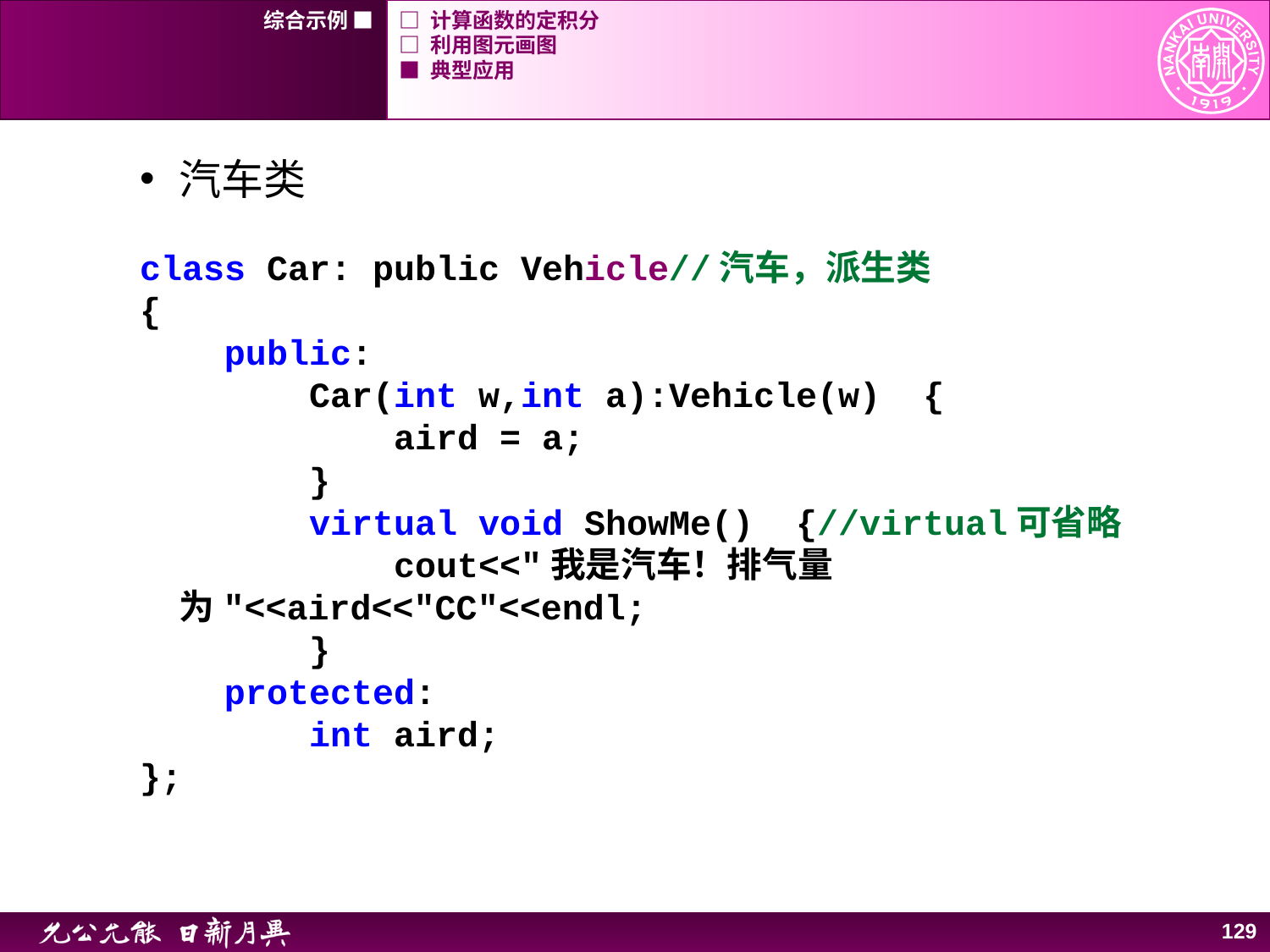

综合示例 ■
□ 计算函数的定积分

□ 利用图元画图

■ 典型应用

汽车类

class Car: public Vehicle//汽车，派生类
{
    public:
        Car(int w,int a):Vehicle(w)  {
            aird = a;
        }
        virtual void ShowMe()  {//virtual可省略
            cout<<"我是汽车！排气量为"<<aird<<"CC"<<endl;
        }
    protected:
        int aird;
};
129